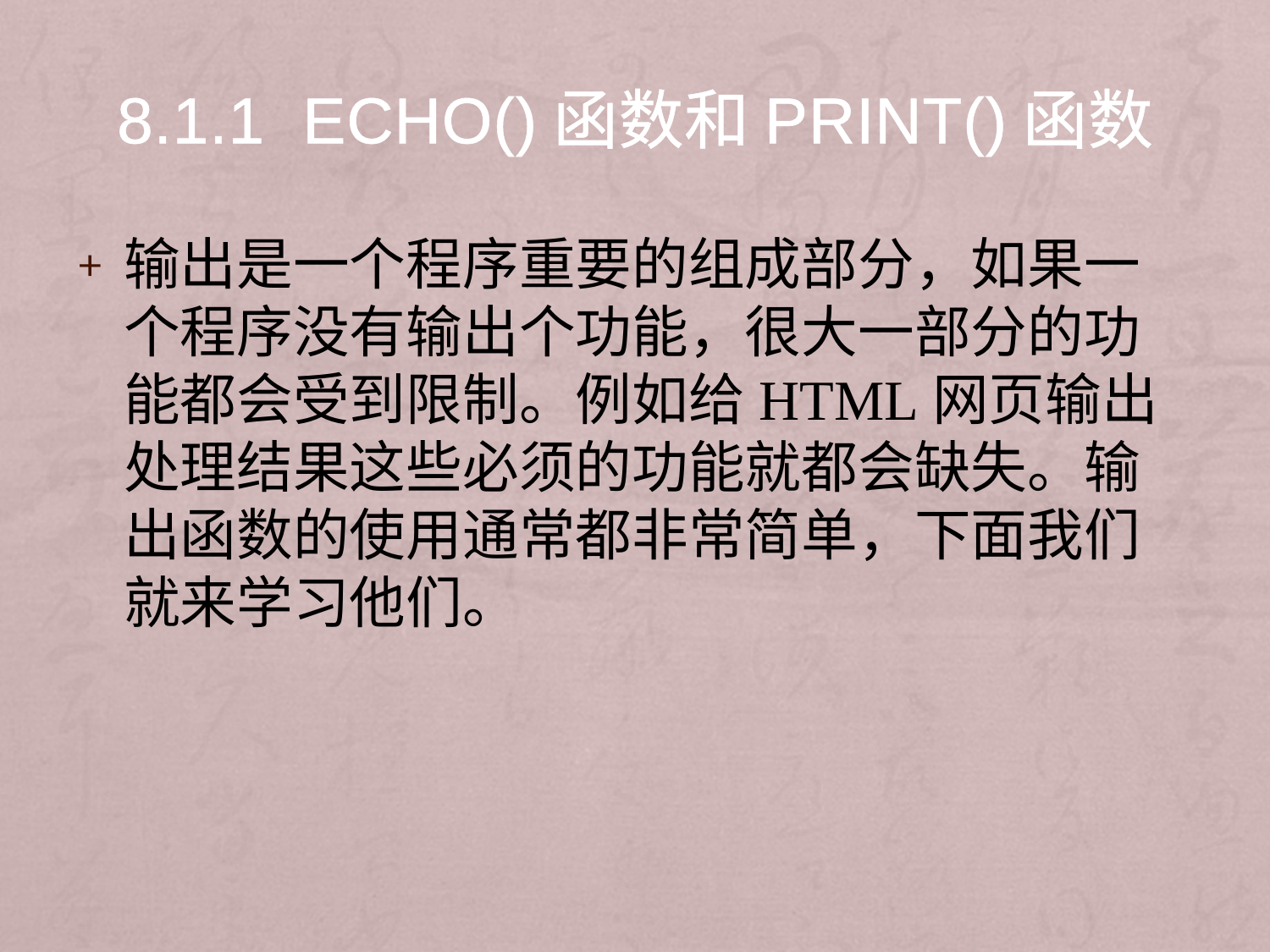

# 8.1.1  echo()函数和print()函数
输出是一个程序重要的组成部分，如果一个程序没有输出个功能，很大一部分的功能都会受到限制。例如给HTML网页输出处理结果这些必须的功能就都会缺失。输出函数的使用通常都非常简单，下面我们就来学习他们。